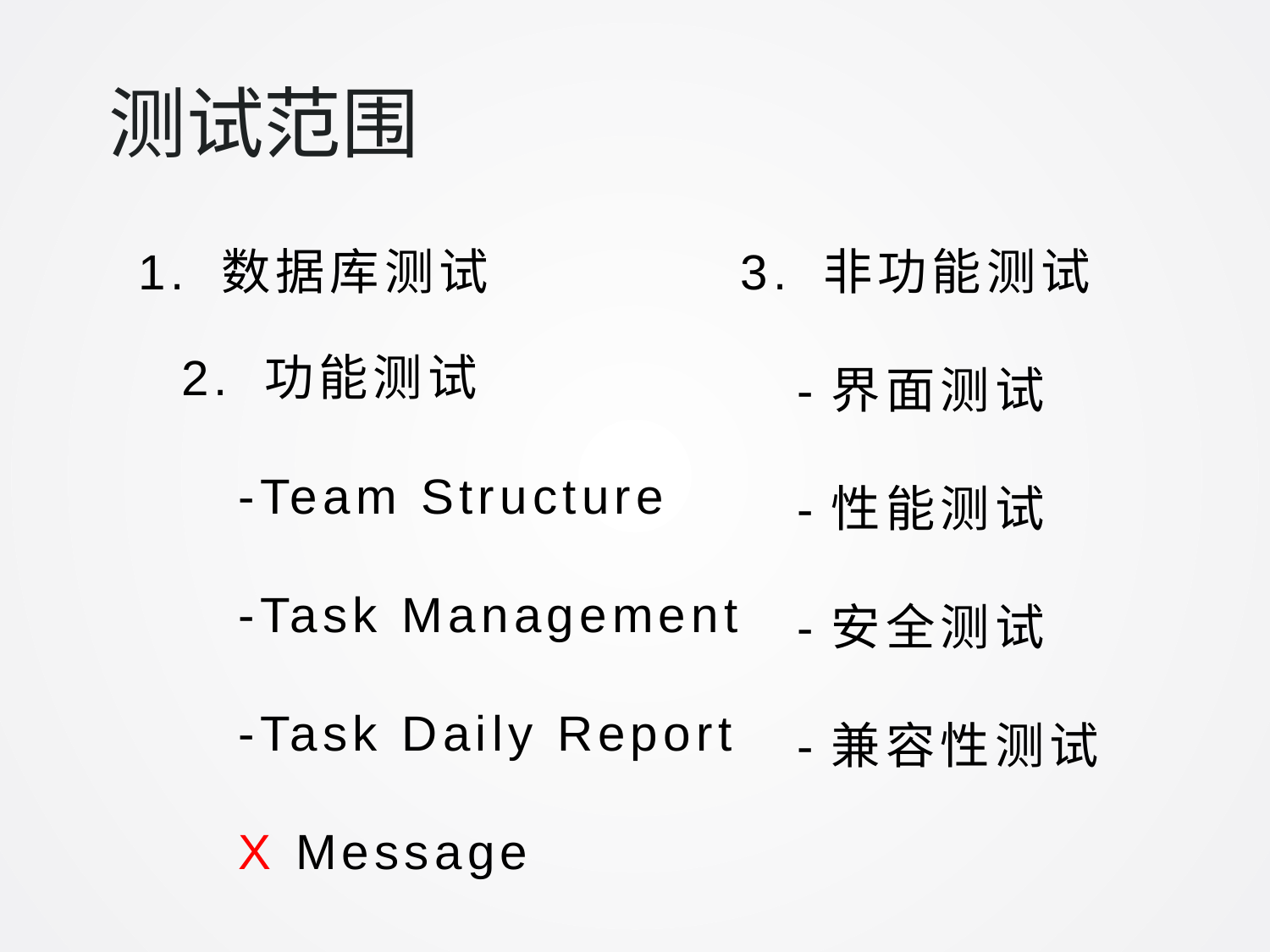

测试范围
1. 数据库测试
3. 非功能测试
   -界面测试
   -性能测试
   -安全测试
   -兼容性测试
2. 功能测试
   -Team Structure
   -Task Management
   -Task Daily Report
   X Message